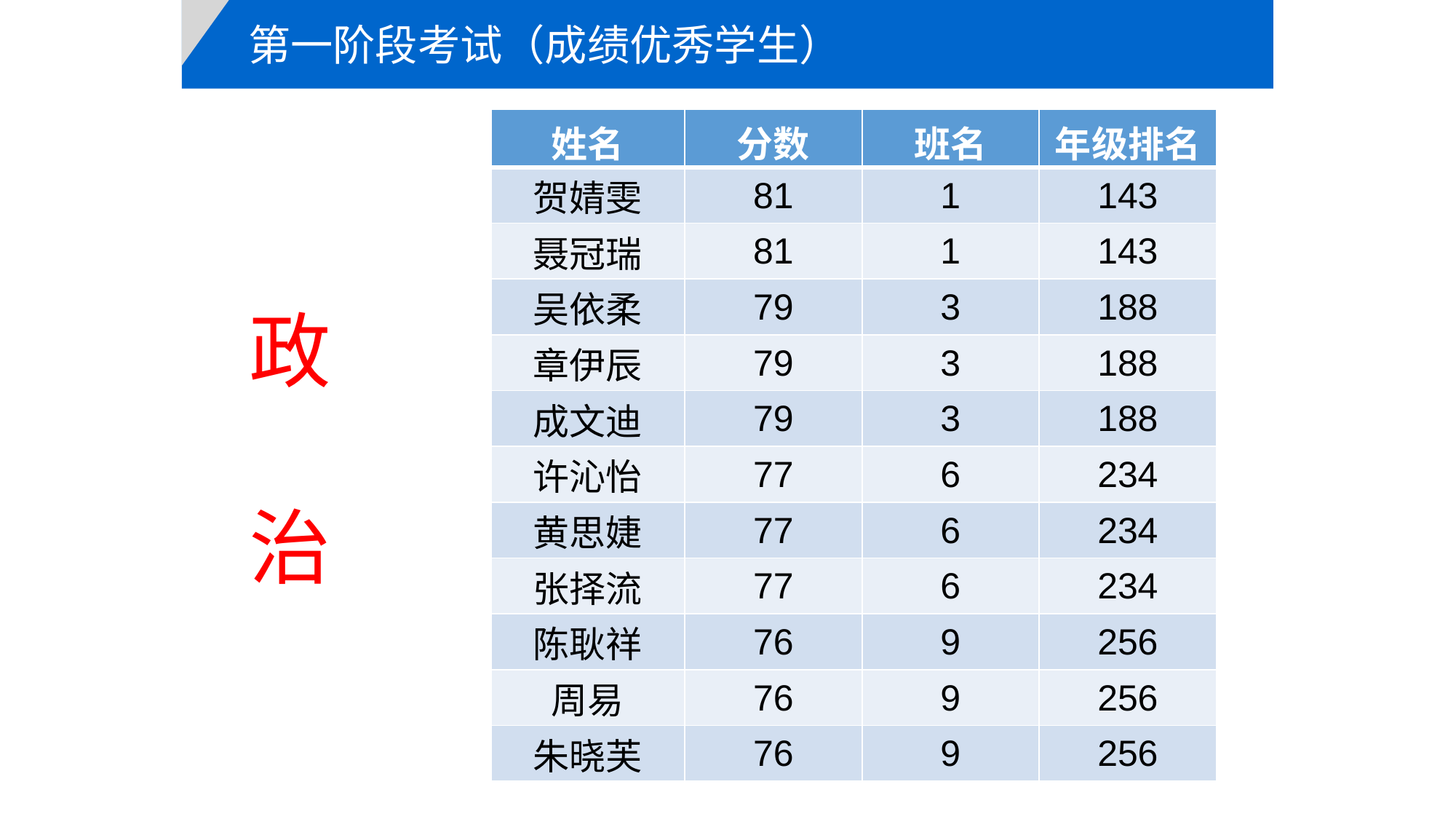

第一阶段考试（成绩优秀学生）
| 姓名 | 分数 | 班名 | 年级排名 |
| --- | --- | --- | --- |
| 贺婧雯 | 81 | 1 | 143 |
| 聂冠瑞 | 81 | 1 | 143 |
| 吴依柔 | 79 | 3 | 188 |
| 章伊辰 | 79 | 3 | 188 |
| 成文迪 | 79 | 3 | 188 |
| 许沁怡 | 77 | 6 | 234 |
| 黄思婕 | 77 | 6 | 234 |
| 张择流 | 77 | 6 | 234 |
| 陈耿祥 | 76 | 9 | 256 |
| 周易 | 76 | 9 | 256 |
| 朱晓芙 | 76 | 9 | 256 |
政

治